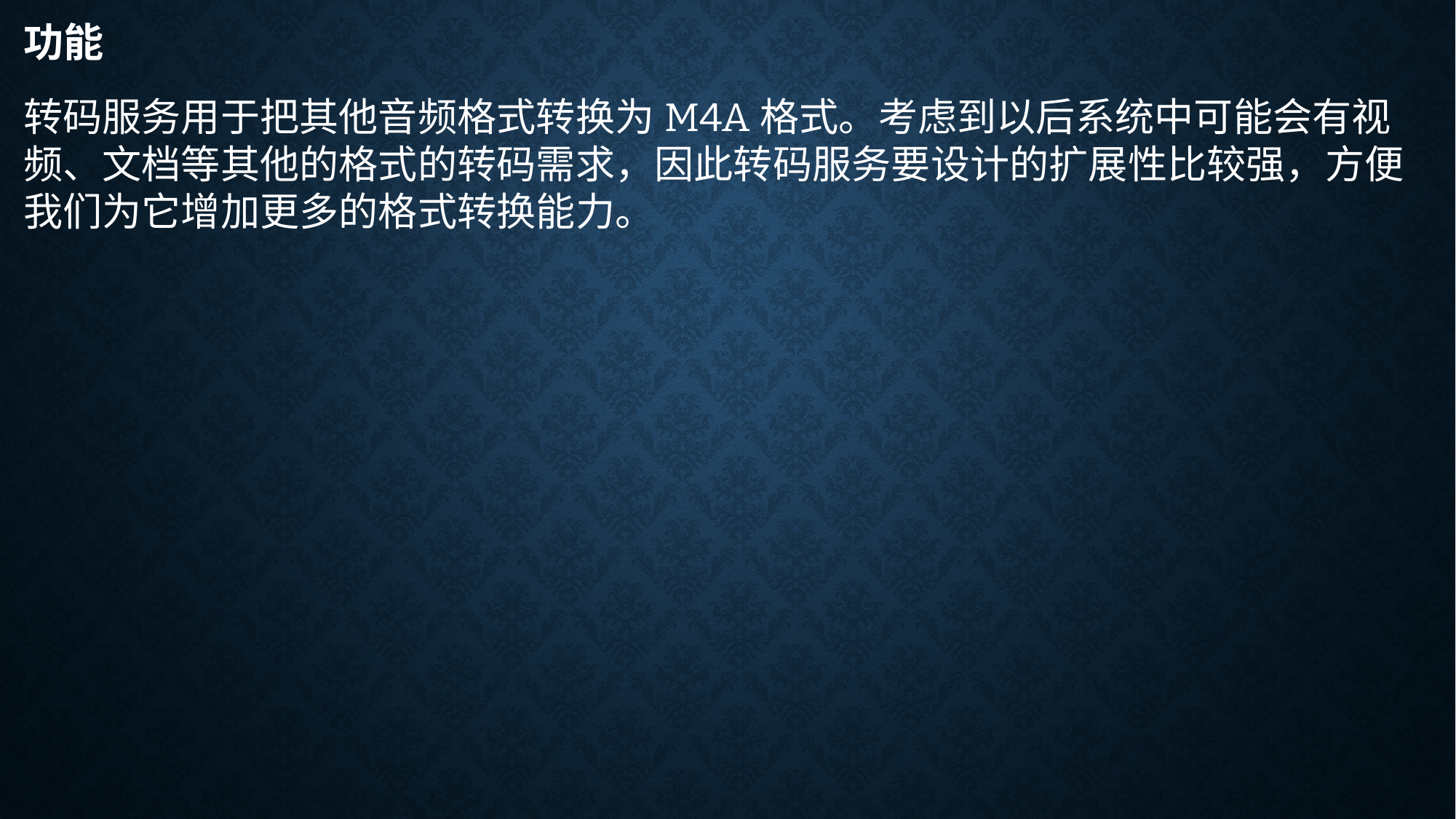

# 功能
转码服务用于把其他音频格式转换为M4A格式。考虑到以后系统中可能会有视频、文档等其他的格式的转码需求，因此转码服务要设计的扩展性比较强，方便我们为它增加更多的格式转换能力。